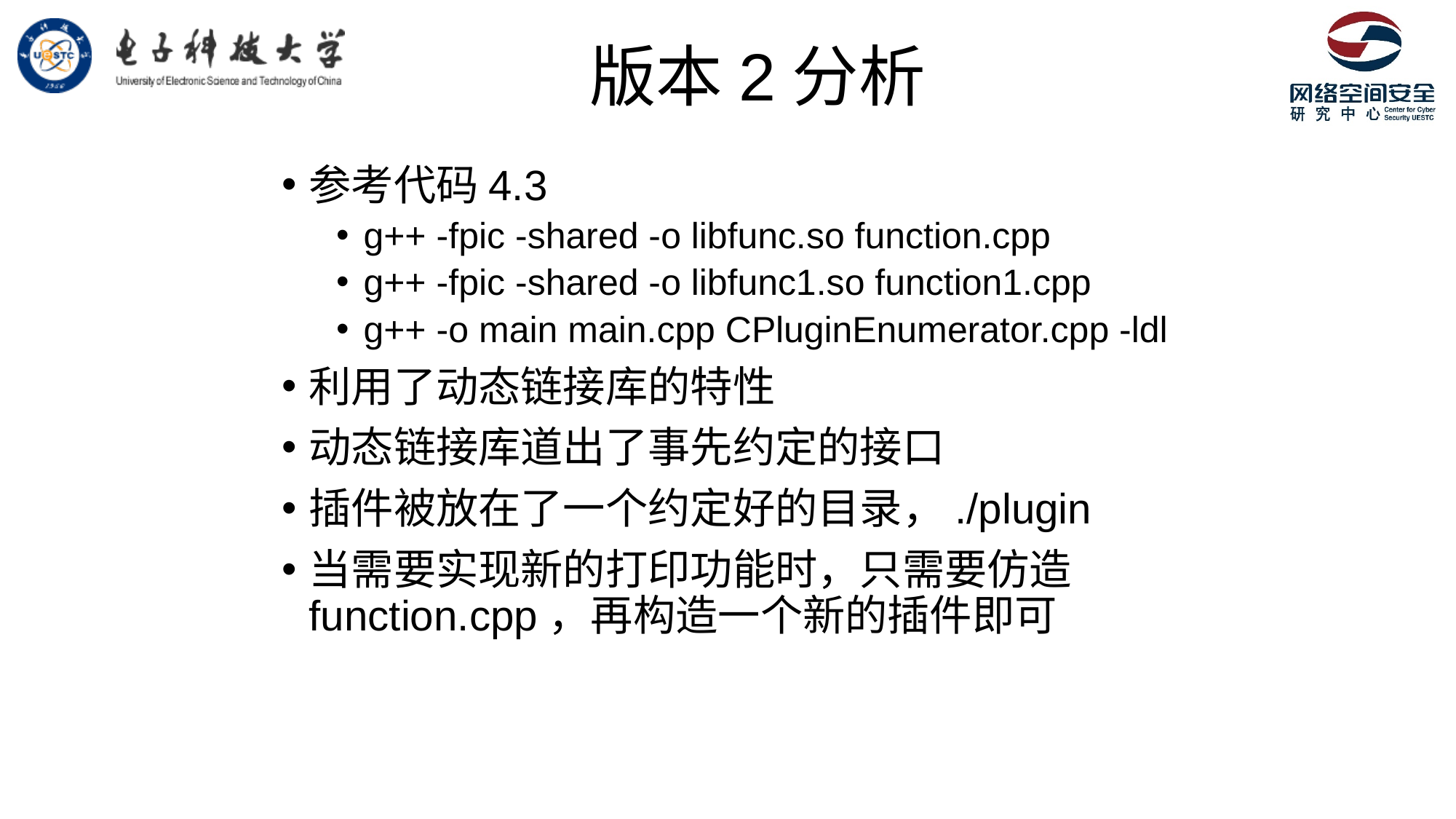

# 版本2分析
参考代码4.3
g++ -fpic -shared -o libfunc.so function.cpp
g++ -fpic -shared -o libfunc1.so function1.cpp
g++ -o main main.cpp CPluginEnumerator.cpp -ldl
利用了动态链接库的特性
动态链接库道出了事先约定的接口
插件被放在了一个约定好的目录，./plugin
当需要实现新的打印功能时，只需要仿造function.cpp，再构造一个新的插件即可